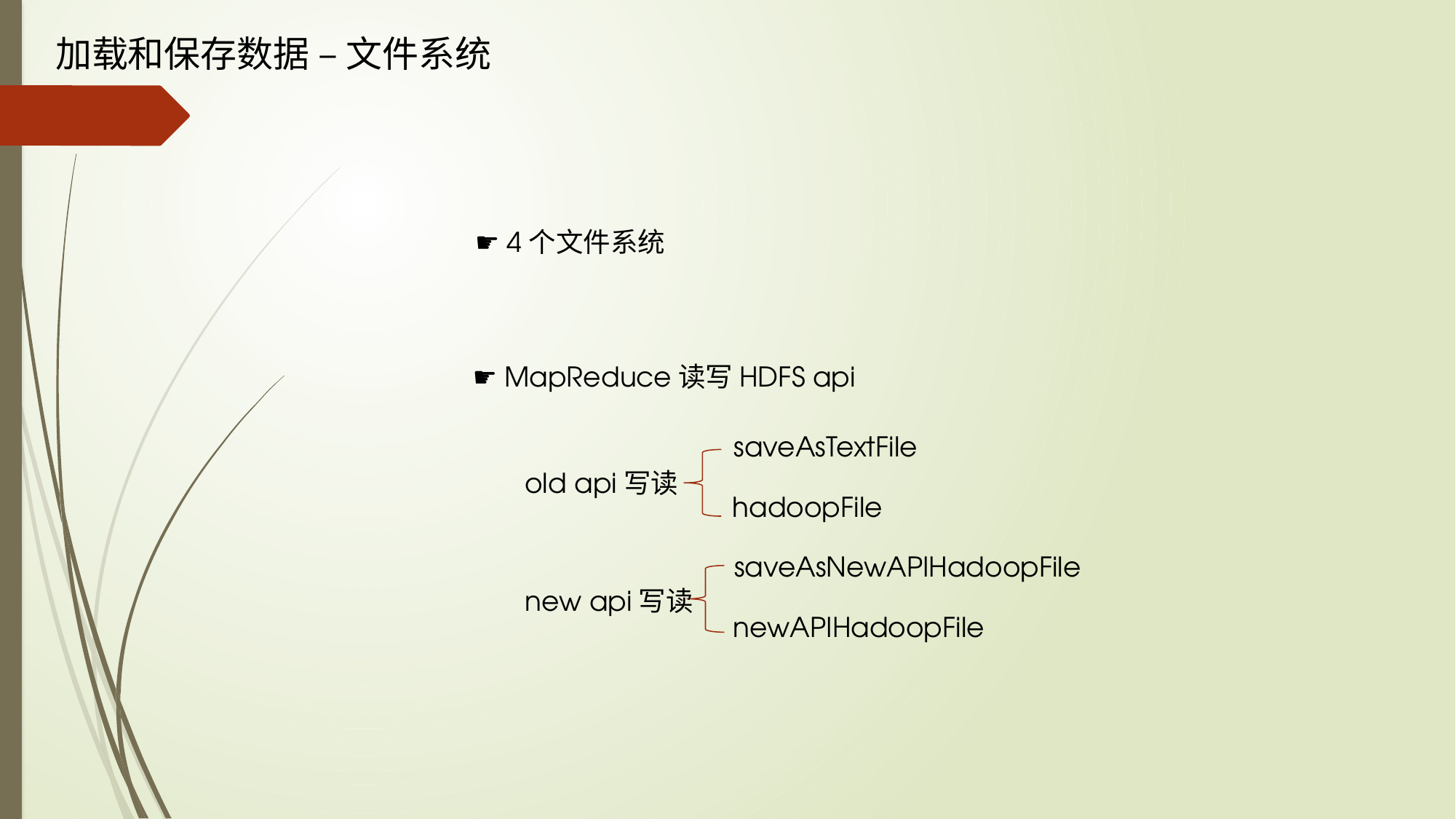

加载和保存数据 – 文件系统
☛ 4个文件系统
☛ MapReduce读写HDFS api
saveAsTextFile

old api写读
hadoopFile
saveAsNewAPIHadoopFile

new api写读
newAPIHadoopFile